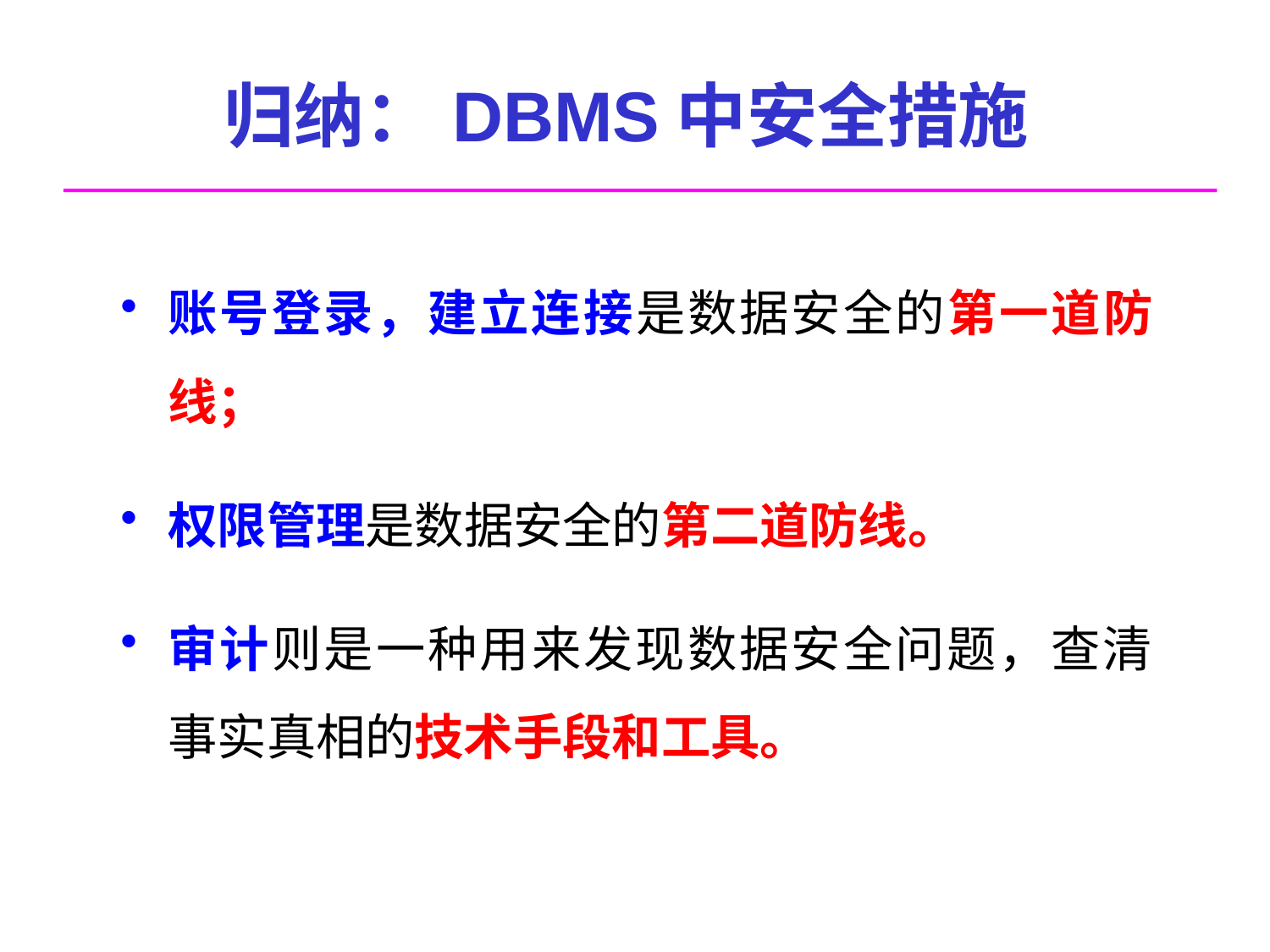

归纳：DBMS中安全措施
账号登录，建立连接是数据安全的第一道防线；
权限管理是数据安全的第二道防线。
审计则是一种用来发现数据安全问题，查清事实真相的技术手段和工具。